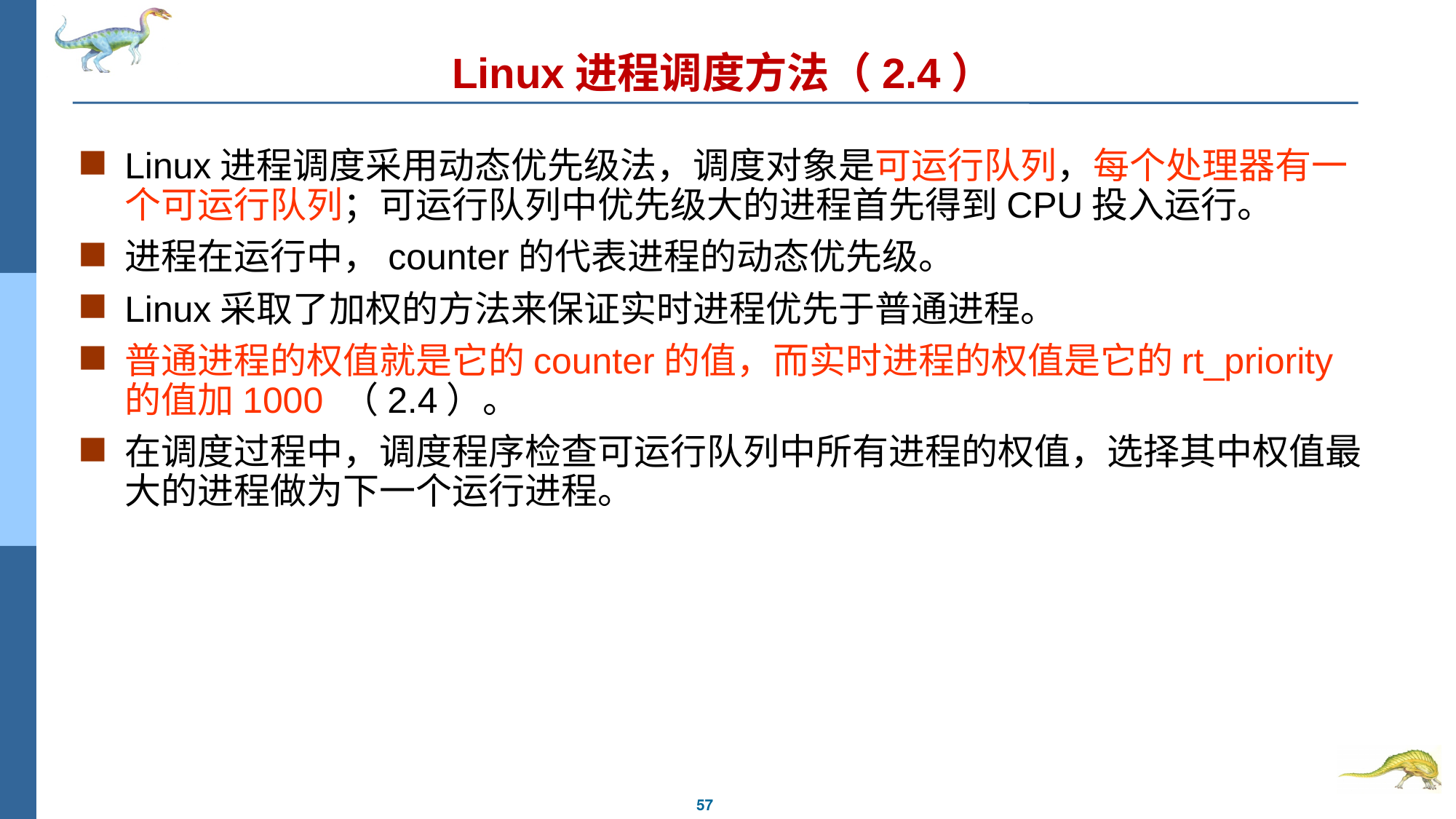

# Linux进程调度方法（2.4）
Linux进程调度采用动态优先级法，调度对象是可运行队列，每个处理器有一个可运行队列；可运行队列中优先级大的进程首先得到CPU投入运行。
进程在运行中，counter的代表进程的动态优先级。
Linux采取了加权的方法来保证实时进程优先于普通进程。
普通进程的权值就是它的counter的值，而实时进程的权值是它的rt_priority的值加1000 （2.4）。
在调度过程中，调度程序检查可运行队列中所有进程的权值，选择其中权值最大的进程做为下一个运行进程。